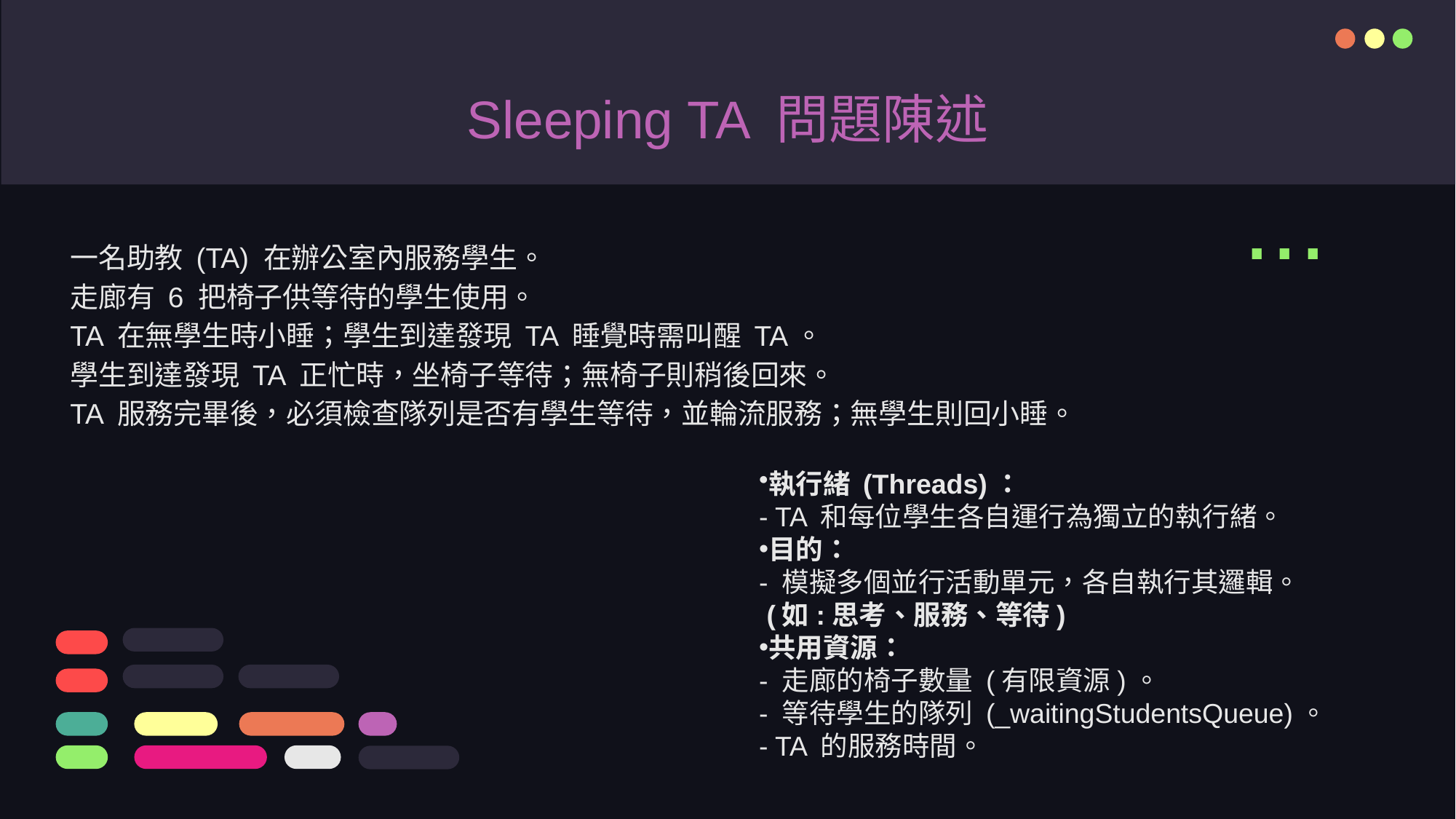

# Sleeping TA 問題陳述
...
一名助教 (TA) 在辦公室內服務學生。
走廊有 6 把椅子供等待的學生使用。
TA 在無學生時小睡；學生到達發現 TA 睡覺時需叫醒 TA。
學生到達發現 TA 正忙時，坐椅子等待；無椅子則稍後回來。
TA 服務完畢後，必須檢查隊列是否有學生等待，並輪流服務；無學生則回小睡。
執行緒 (Threads)：
- TA 和每位學生各自運行為獨立的執行緒。
目的：
- 模擬多個並行活動單元，各自執行其邏輯。
 (如:思考、服務、等待)
共用資源：
- 走廊的椅子數量 (有限資源)。
- 等待學生的隊列 (_waitingStudentsQueue)。
- TA 的服務時間。